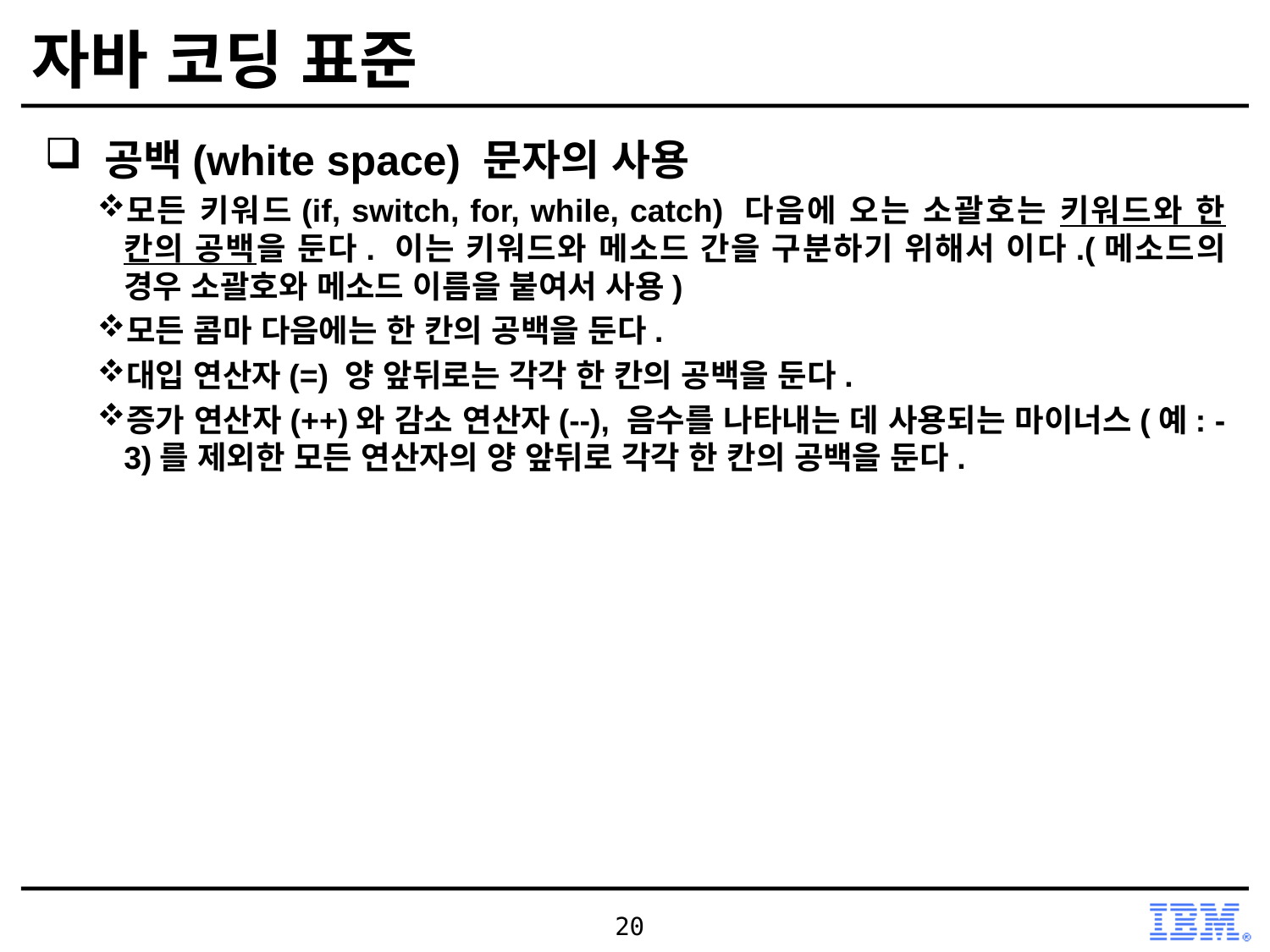

# 자바 코딩 표준
 공백(white space) 문자의 사용
모든 키워드(if, switch, for, while, catch) 다음에 오는 소괄호는 키워드와 한 칸의 공백을 둔다. 이는 키워드와 메소드 간을 구분하기 위해서 이다.(메소드의 경우 소괄호와 메소드 이름을 붙여서 사용)
모든 콤마 다음에는 한 칸의 공백을 둔다.
대입 연산자(=) 양 앞뒤로는 각각 한 칸의 공백을 둔다.
증가 연산자(++)와 감소 연산자(--), 음수를 나타내는 데 사용되는 마이너스(예: -3)를 제외한 모든 연산자의 양 앞뒤로 각각 한 칸의 공백을 둔다.

20